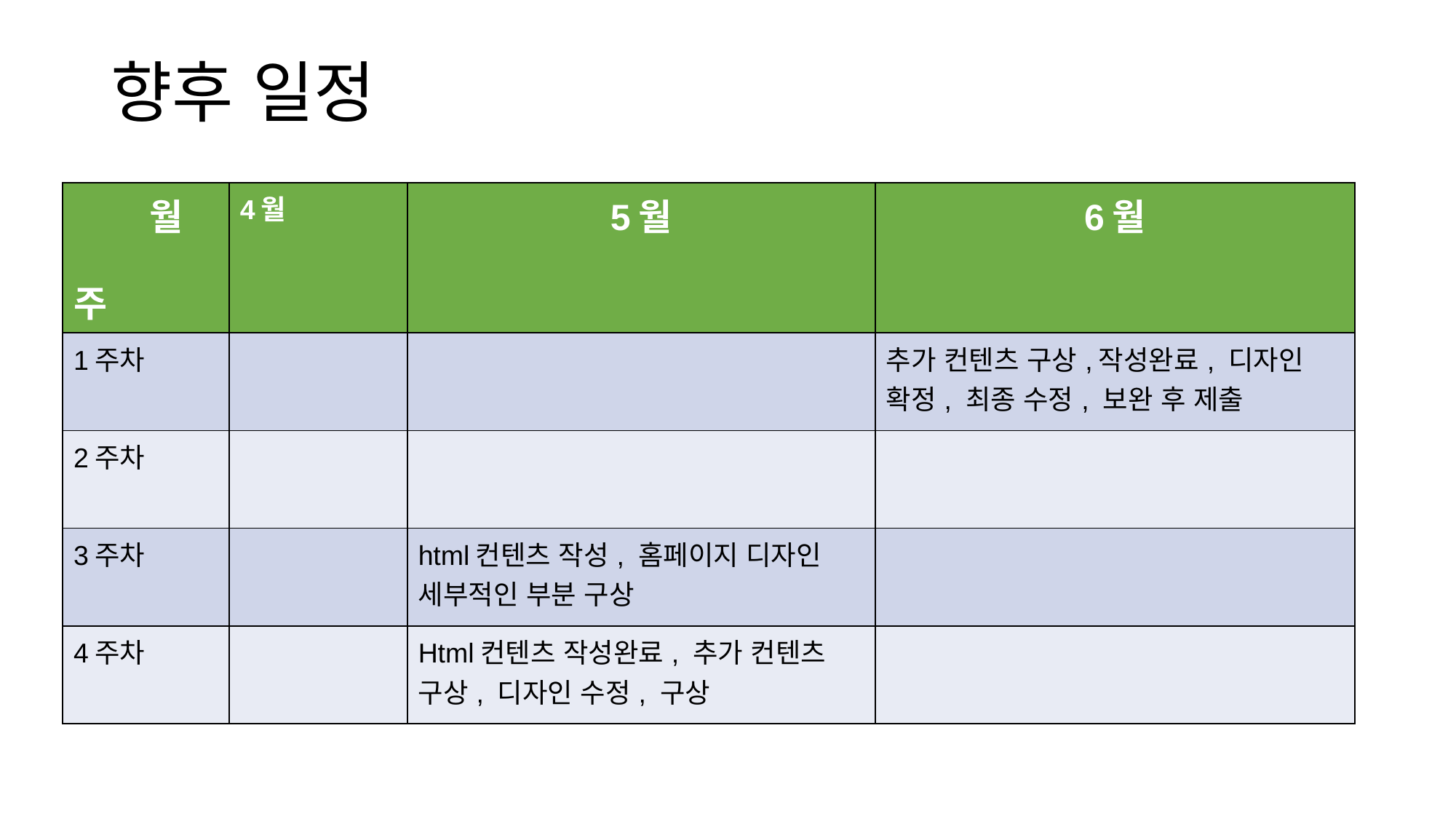

# 향후 일정
| 월 주 | 4월 | 5월 | 6월 |
| --- | --- | --- | --- |
| 1주차 |  |  | 추가 컨텐츠 구상,작성완료, 디자인 확정, 최종 수정, 보완 후 제출 |
| 2주차 |  |  |  |
| 3주차 |  | html컨텐츠 작성, 홈페이지 디자인 세부적인 부분 구상 |  |
| 4주차 |  | Html컨텐츠 작성완료, 추가 컨텐츠 구상, 디자인 수정, 구상 |  |